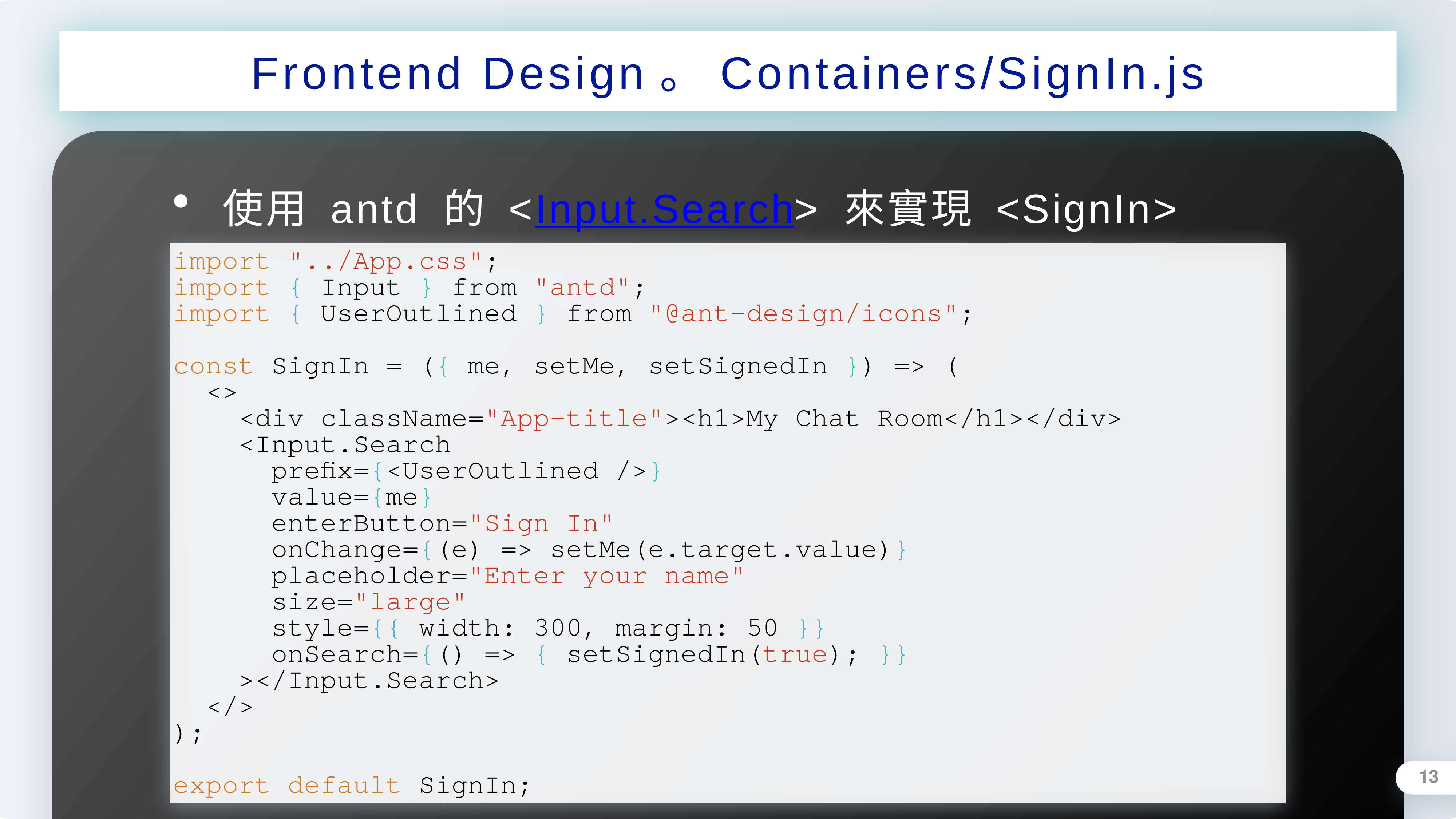

Frontend Design。Containers/SignIn.js
使用 antd 的 <Input.Search> 來實現 <SignIn>
import "../App.css";
import { Input } from "antd";
import { UserOutlined } from "@ant-design/icons";

const SignIn = ({ me, setMe, setSignedIn }) => (
  <>
    <div className="App-title"><h1>My Chat Room</h1></div>
    <Input.Search
      prefix={<UserOutlined />}
      value={me}
      enterButton="Sign In"
      onChange={(e) => setMe(e.target.value)}
      placeholder="Enter your name"
      size="large"
      style={{ width: 300, margin: 50 }}
      onSearch={() => { setSignedIn(true); }}
    ></Input.Search>
  </>
);

export default SignIn;
13